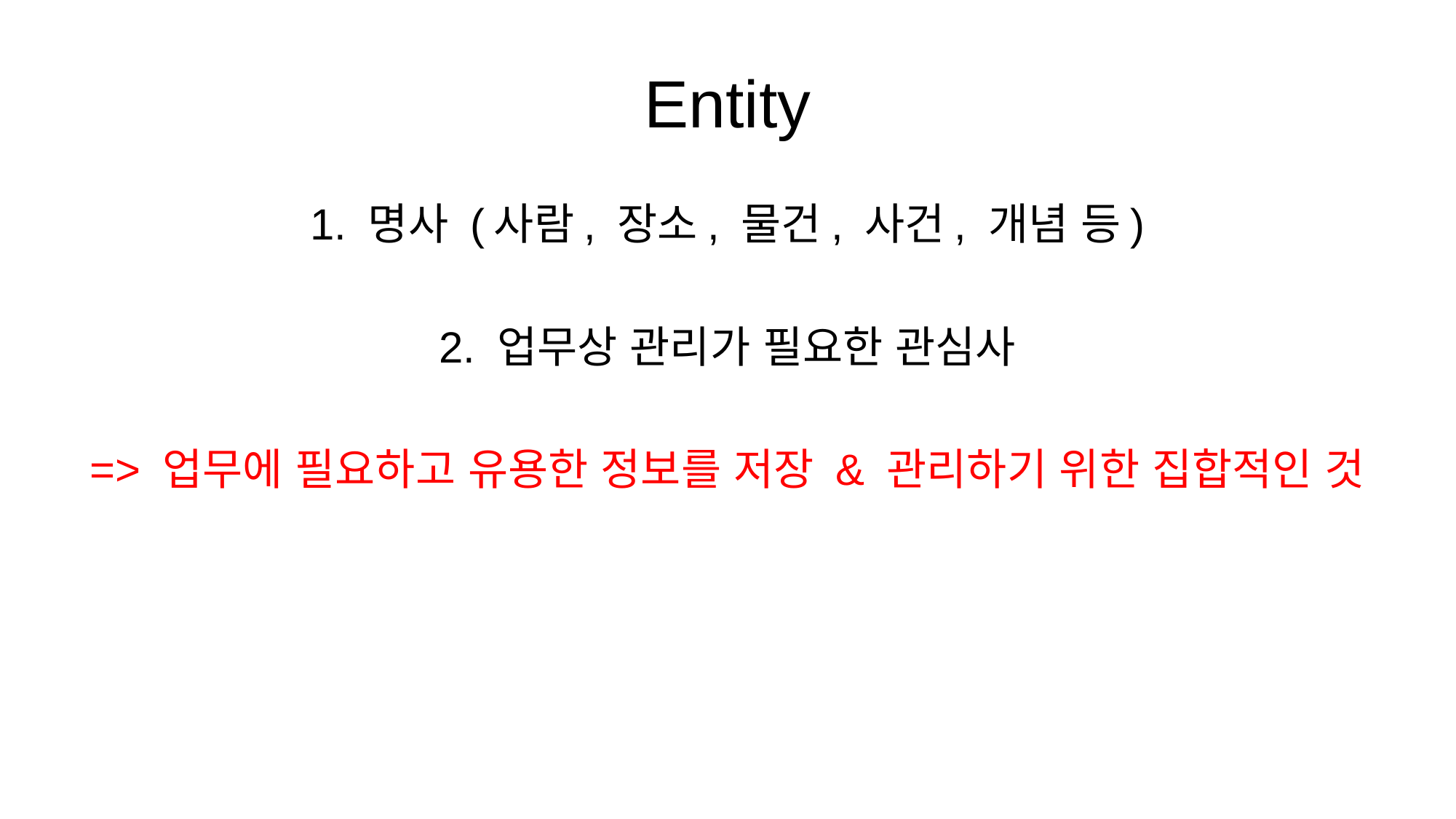

# Entity
1. 명사 (사람, 장소, 물건, 사건, 개념 등)

2. 업무상 관리가 필요한 관심사

=> 업무에 필요하고 유용한 정보를 저장 & 관리하기 위한 집합적인 것